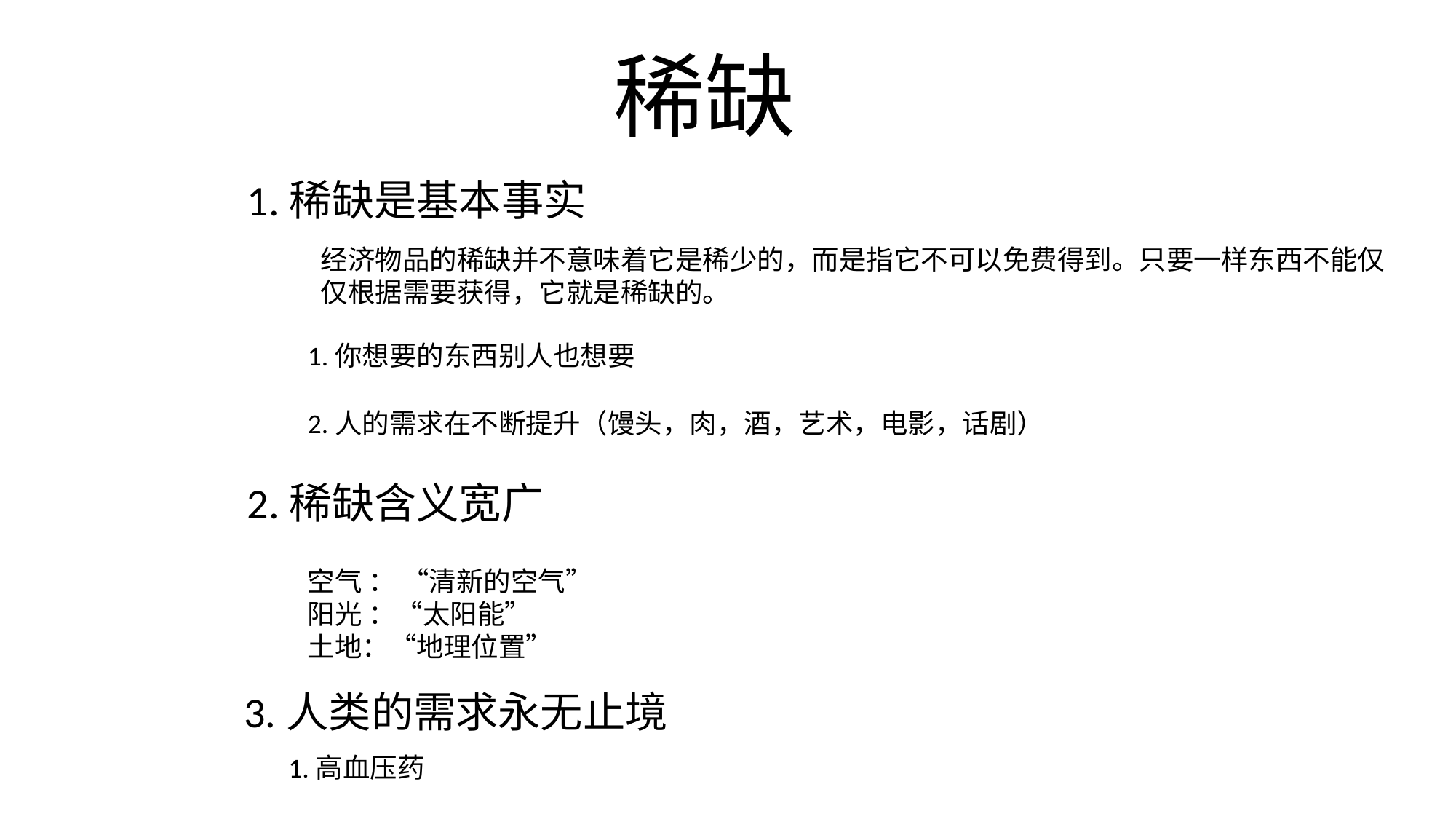

# 稀缺
1.稀缺是基本事实
经济物品的稀缺并不意味着它是稀少的，而是指它不可以免费得到。只要一样东西不能仅仅根据需要获得，它就是稀缺的。
1.你想要的东西别人也想要
2.人的需求在不断提升（馒头，肉，酒，艺术，电影，话剧）
2.稀缺含义宽广
空气 ： “清新的空气”
阳光 ：“太阳能”
土地：“地理位置”
3.人类的需求永无止境
1.高血压药